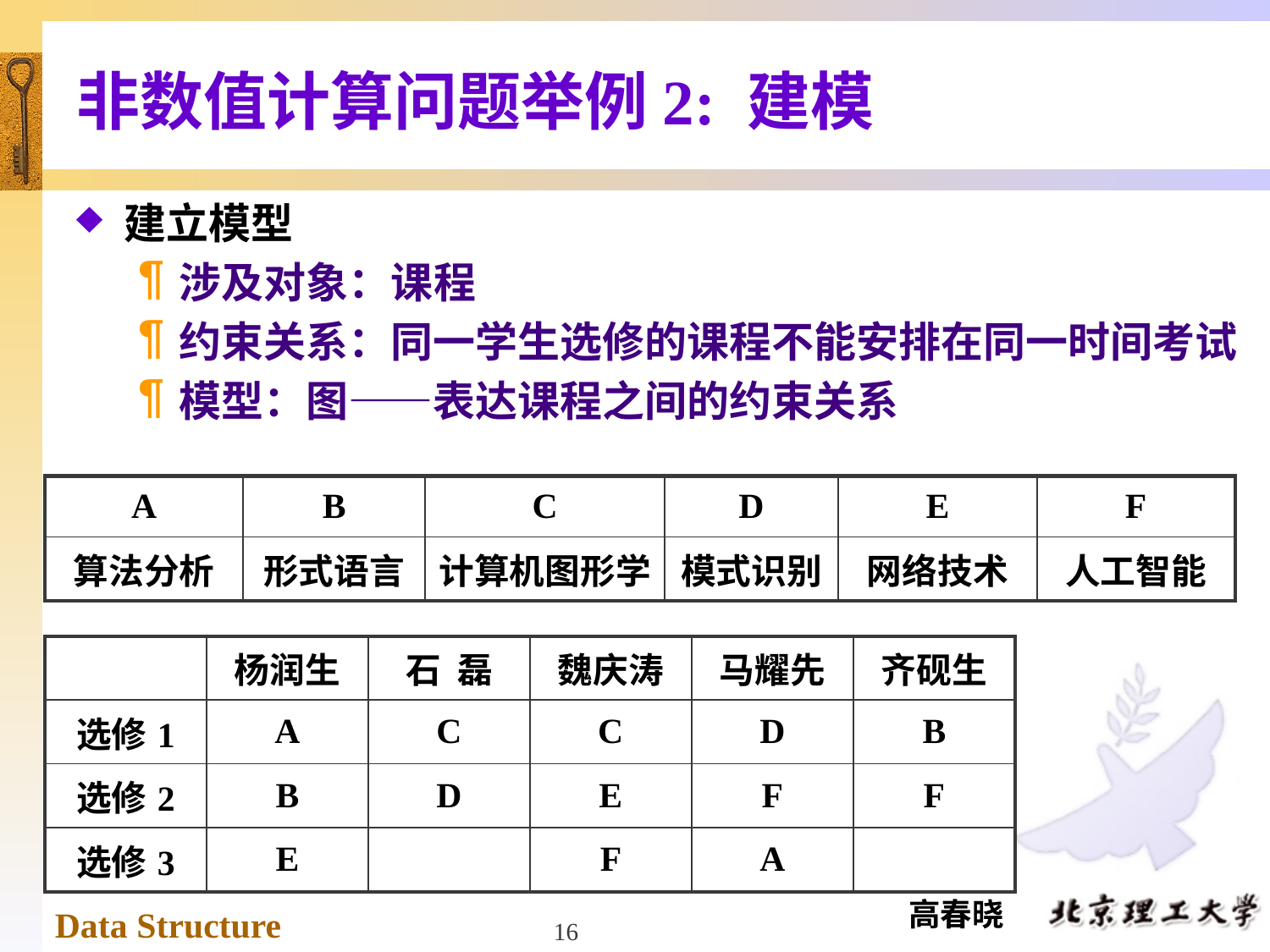

# 非数值计算问题举例2: 建模
建立模型
涉及对象：课程
约束关系：同一学生选修的课程不能安排在同一时间考试
模型：图——表达课程之间的约束关系
| A | B | C | D | E | F |
| --- | --- | --- | --- | --- | --- |
| 算法分析 | 形式语言 | 计算机图形学 | 模式识别 | 网络技术 | 人工智能 |
|  | 杨润生 | 石 磊 | 魏庆涛 | 马耀先 | 齐砚生 |
| --- | --- | --- | --- | --- | --- |
| 选修1 | A | C | C | D | B |
| 选修2 | B | D | E | F | F |
| 选修3 | E |  | F | A |  |
16